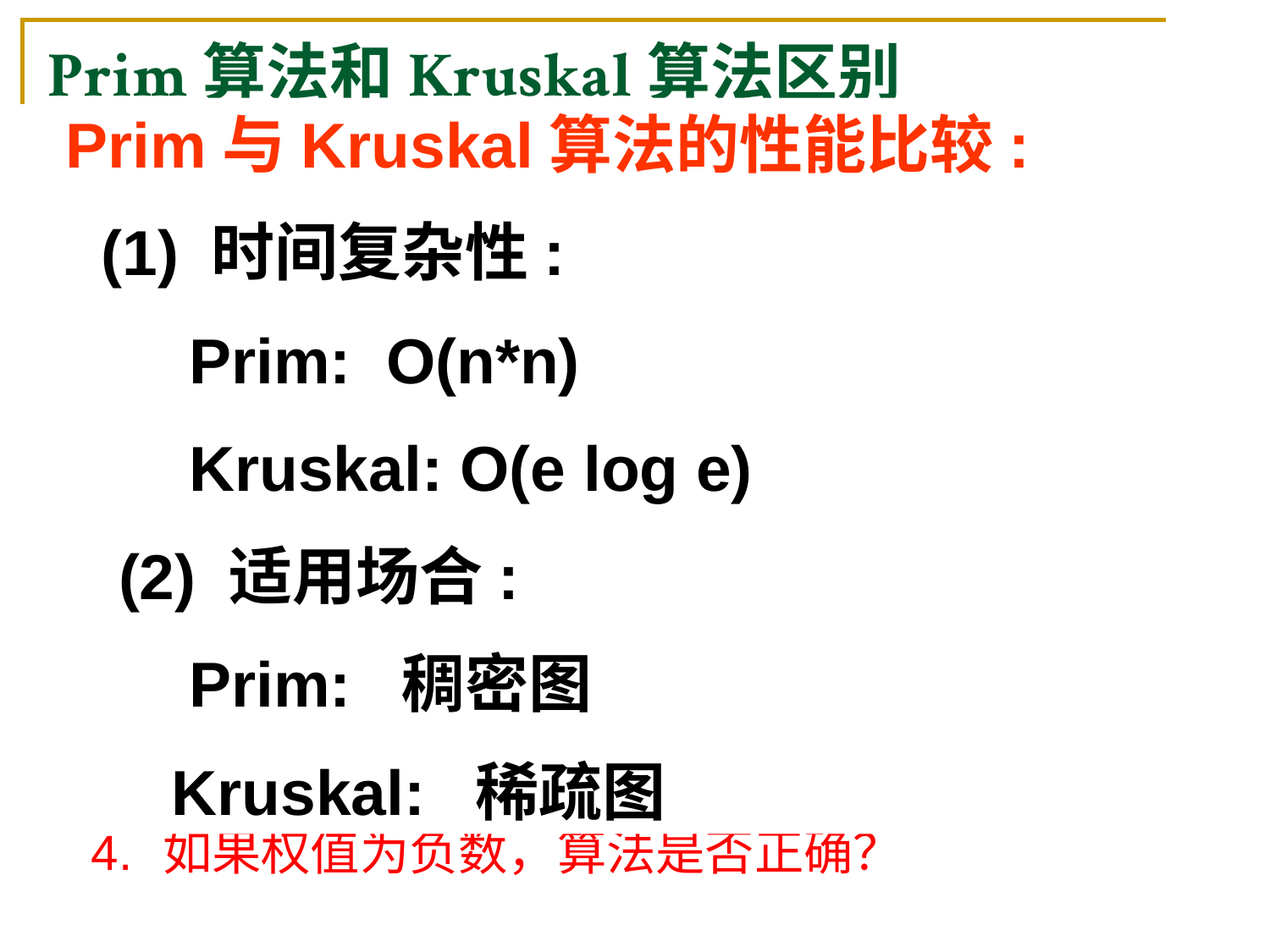

# Prim算法和Kruskal算法区别
Prim与Kruskal算法的性能比较:
  (1) 时间复杂性:
       Prim:  O(n*n)
       Kruskal: O(e log e)
   (2) 适用场合:
       Prim:  稠密图
      Kruskal:  稀疏图
2
e
f
b
2
2
2
c
a
1
2
1
1
4
2
d
g
h
1
从算法思想上？
从连通分量角度上？
算法复杂度分析？
如果权值为负数，算法是否正确？